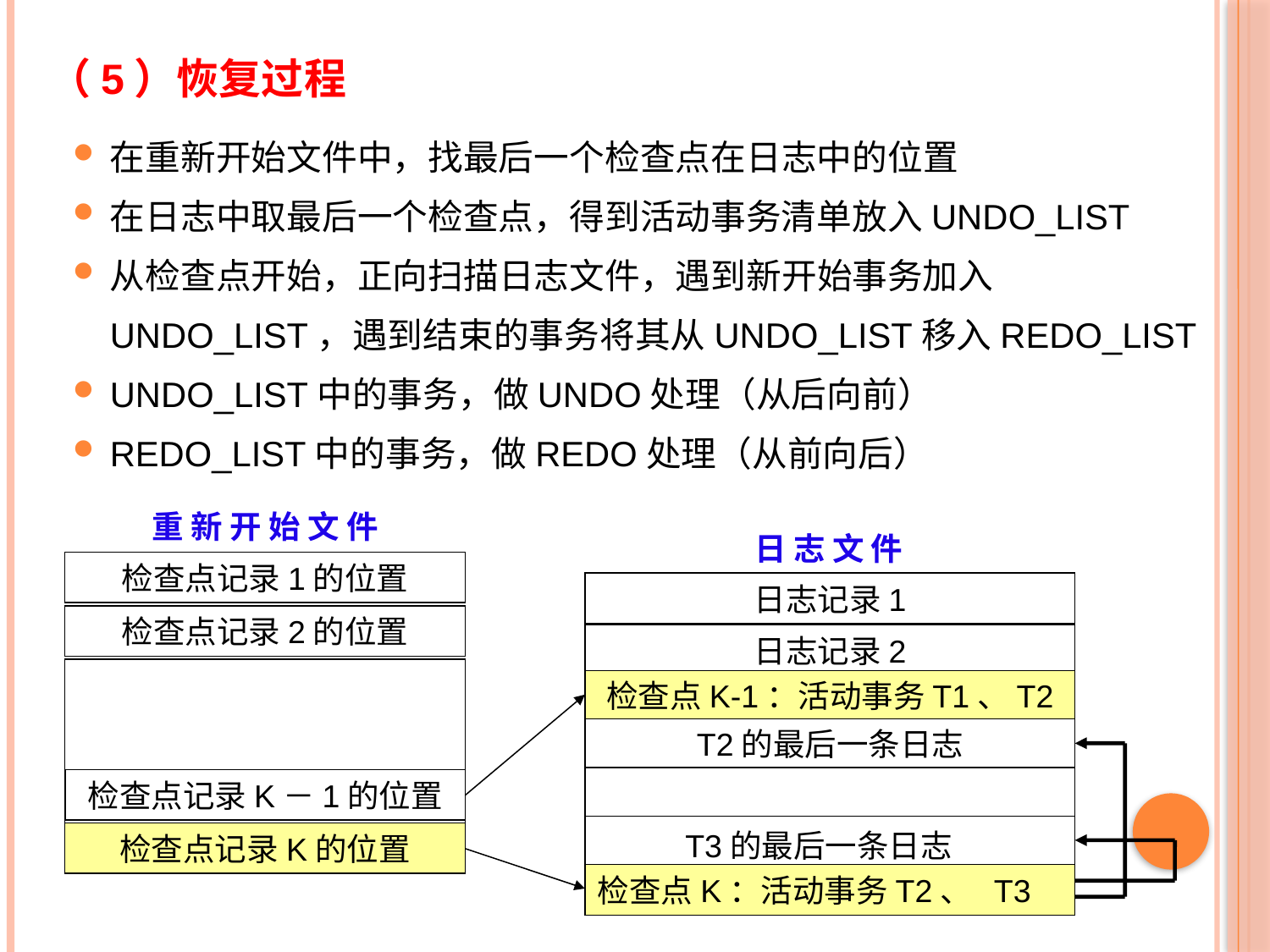

（5）恢复过程
在重新开始文件中，找最后一个检查点在日志中的位置
在日志中取最后一个检查点，得到活动事务清单放入UNDO_LIST
从检查点开始，正向扫描日志文件，遇到新开始事务加入UNDO_LIST，遇到结束的事务将其从UNDO_LIST移入REDO_LIST
UNDO_LIST中的事务，做UNDO处理（从后向前）
REDO_LIST中的事务，做REDO处理（从前向后）
重 新 开 始 文 件
日 志 文 件
检查点记录1的位置
日志记录1
检查点记录2的位置
日志记录2

检查点K-1：活动事务T1、T2

T2的最后一条日志

检查点记录K－1的位置

T3的最后一条日志
检查点记录K的位置

检查点K：活动事务T2、  T3